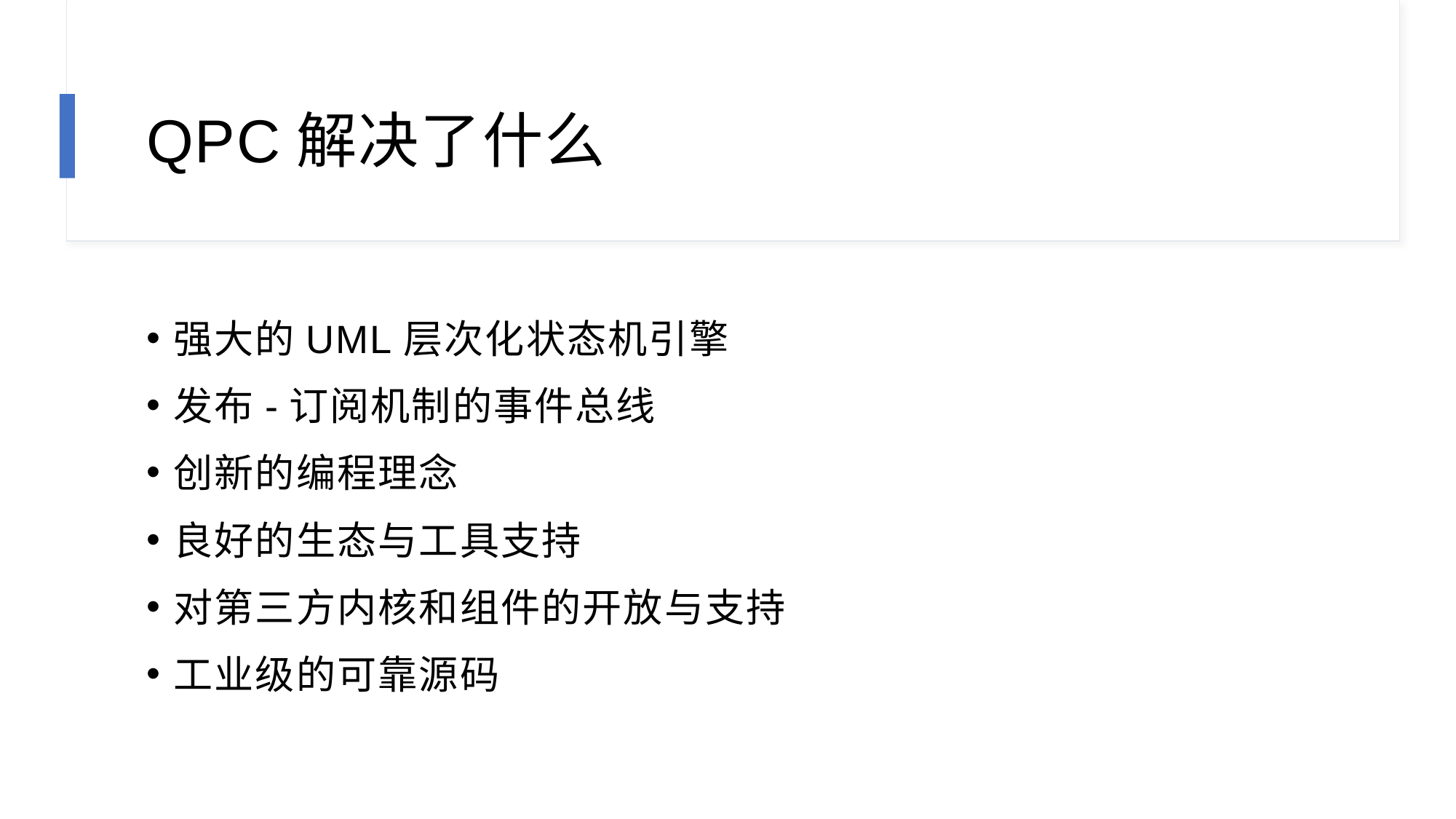

# QPC解决了什么
强大的UML层次化状态机引擎
发布-订阅机制的事件总线
创新的编程理念
良好的生态与工具支持
对第三方内核和组件的开放与支持
工业级的可靠源码